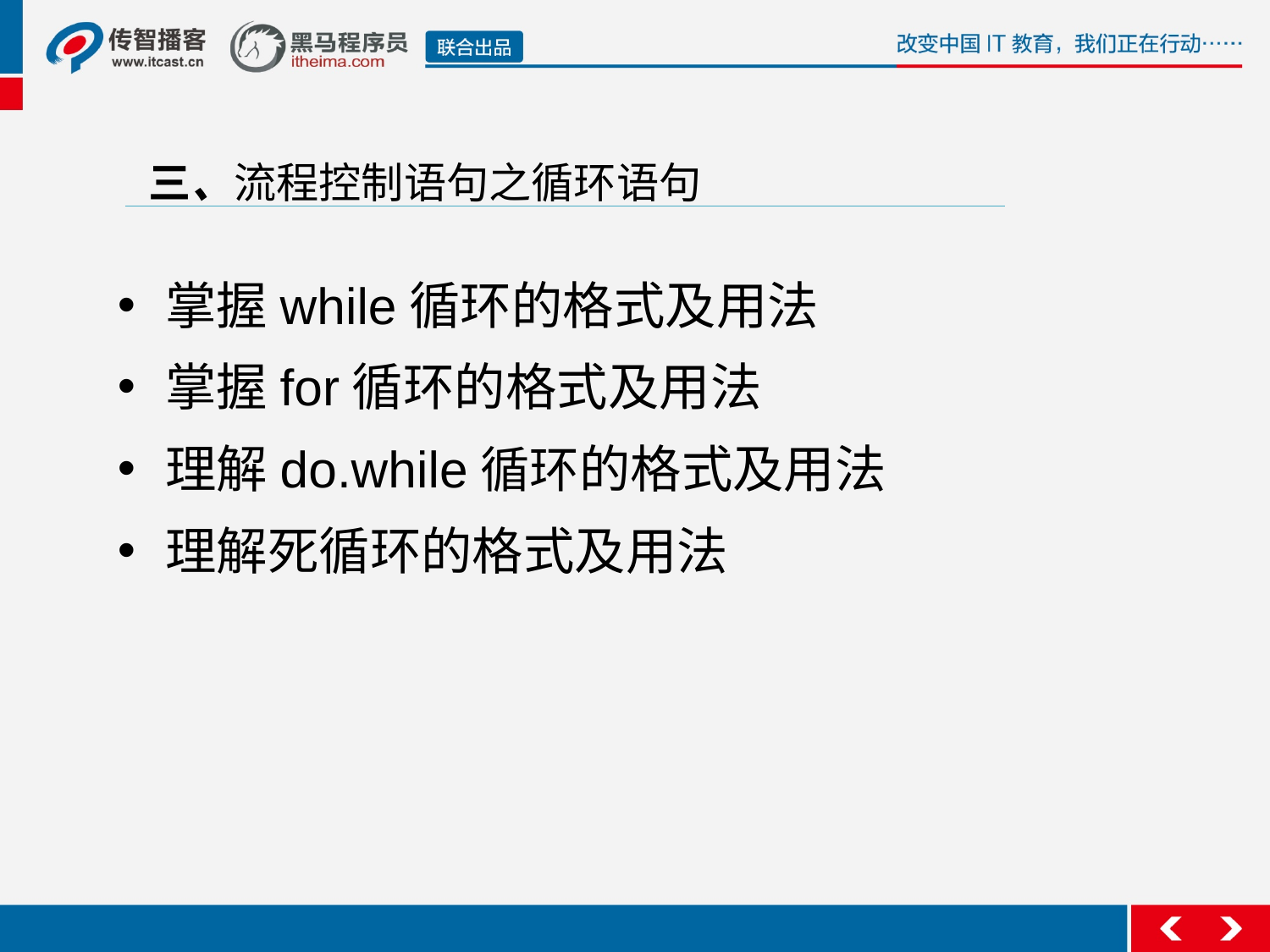

三、流程控制语句之循环语句
掌握while循环的格式及用法
掌握for循环的格式及用法
理解do.while循环的格式及用法
理解死循环的格式及用法